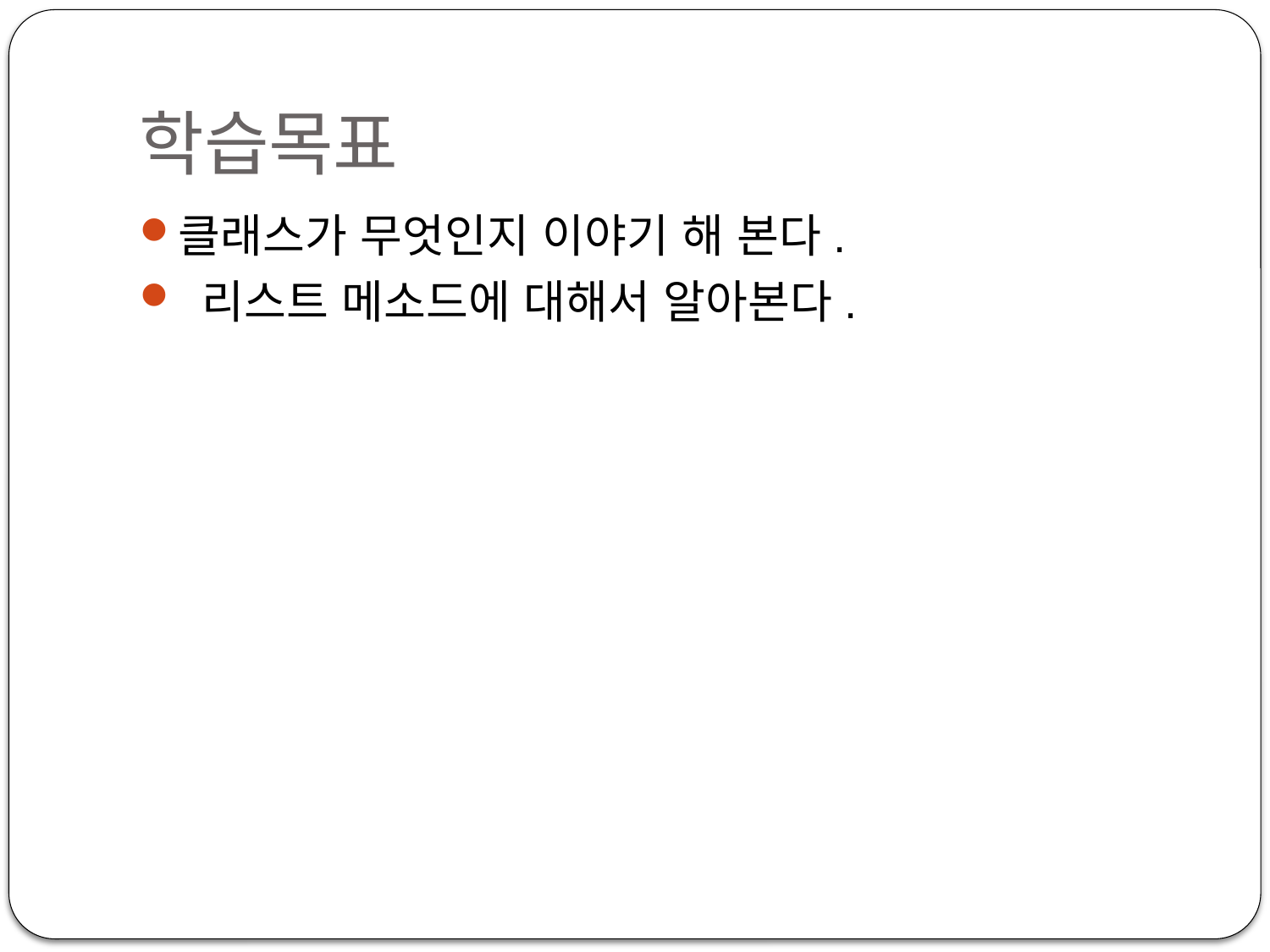

# 학습목표
클래스가 무엇인지 이야기 해 본다.
 리스트 메소드에 대해서 알아본다.